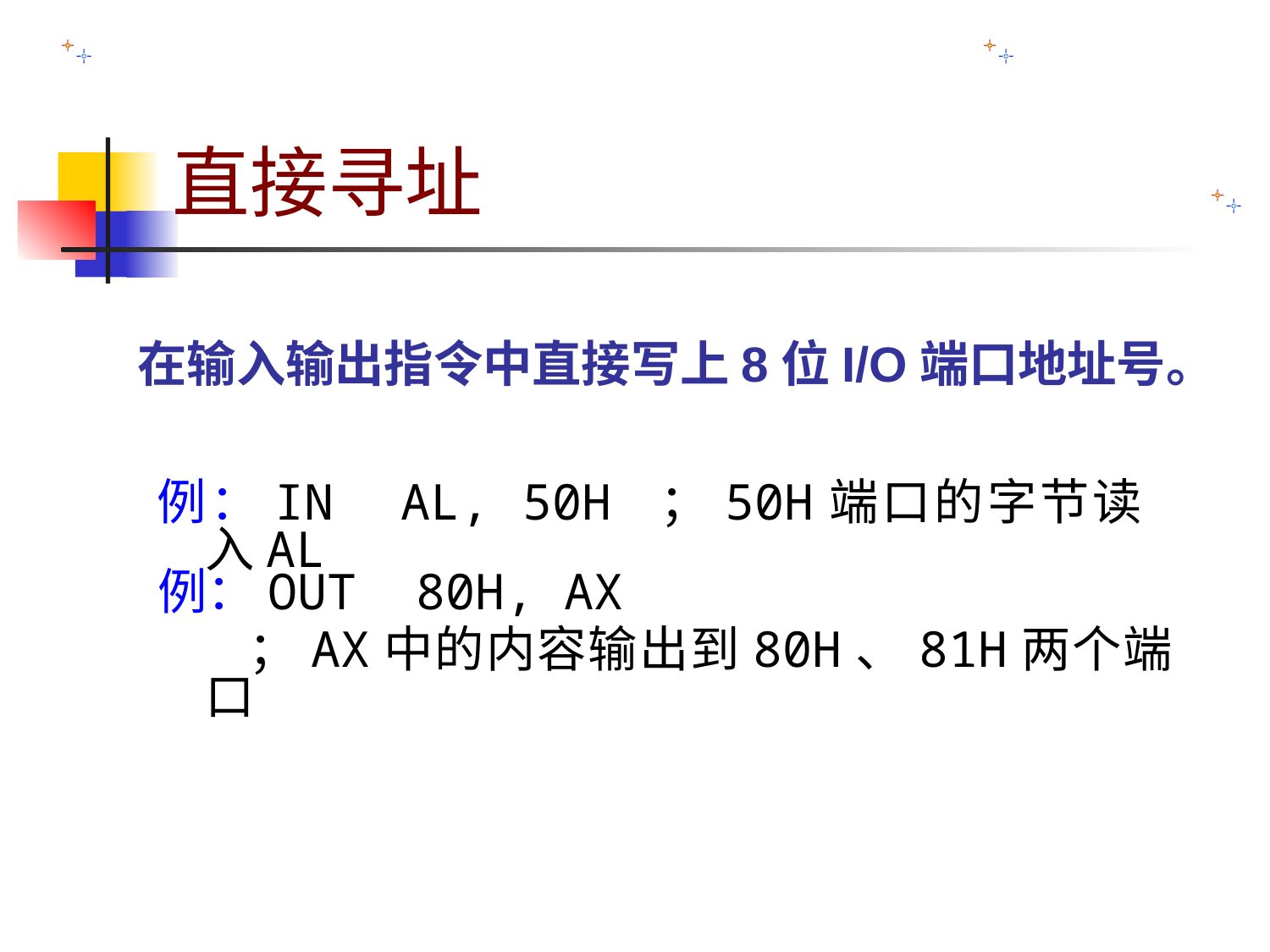

直接寻址
在输入输出指令中直接写上8位I/O端口地址号。
例：IN  AL, 50H ；50H端口的字节读入AL
例：OUT  80H, AX
      ；AX中的内容输出到80H、81H两个端口